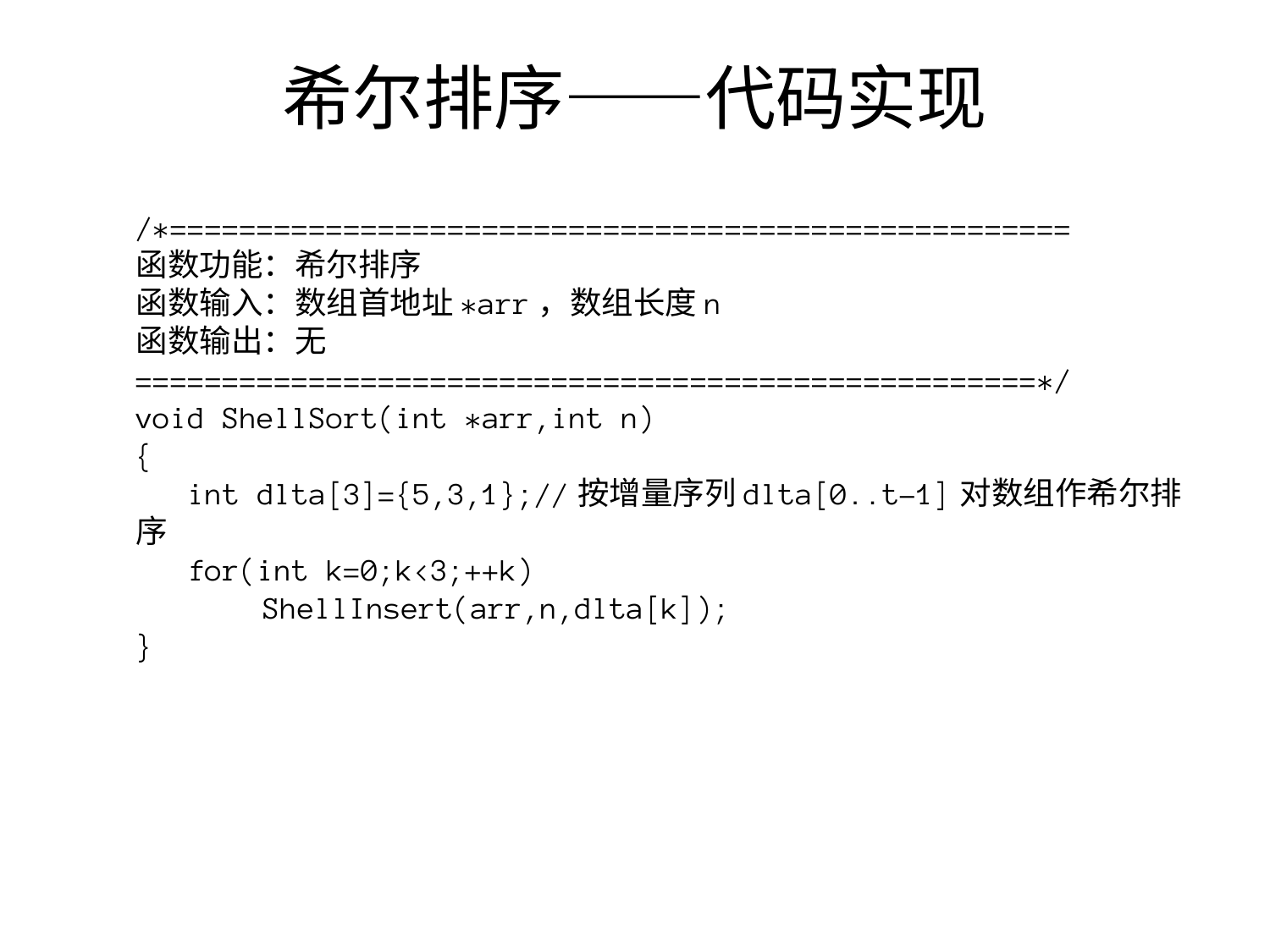

# 希尔排序——代码实现
/*====================================================
函数功能：希尔排序
函数输入：数组首地址*arr，数组长度n
函数输出：无
====================================================*/
void ShellSort(int *arr,int n)
{
   int dlta[3]={5,3,1};//按增量序列dlta[0..t-1]对数组作希尔排序
   for(int k=0;k<3;++k)
	ShellInsert(arr,n,dlta[k]);
}